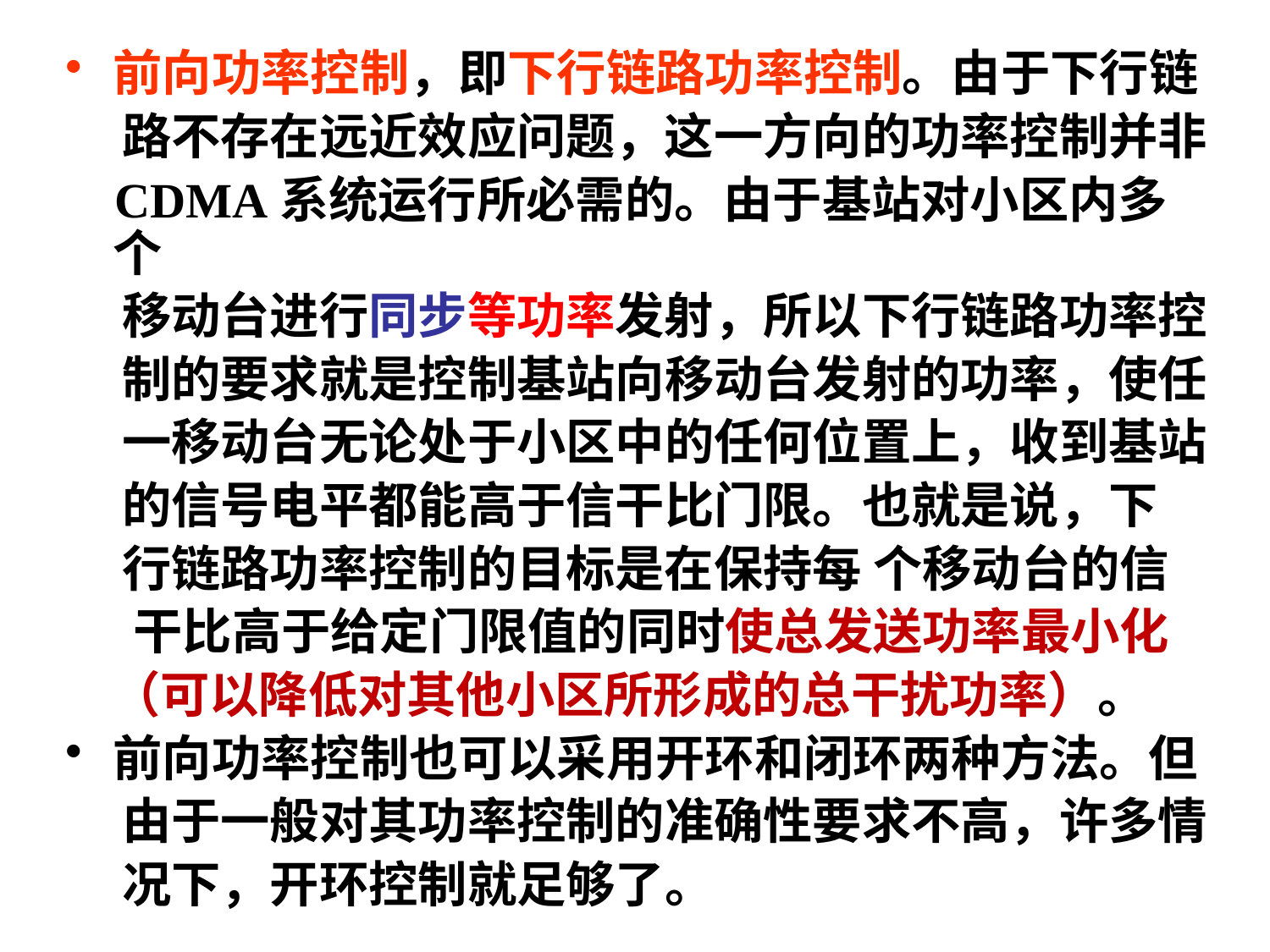

前向功率控制，即下行链路功率控制。由于下行链
    路不存在远近效应问题，这一方向的功率控制并非
    CDMA系统运行所必需的。由于基站对小区内多个
    移动台进行同步等功率发射，所以下行链路功率控
    制的要求就是控制基站向移动台发射的功率，使任
    一移动台无论处于小区中的任何位置上，收到基站
    的信号电平都能高于信干比门限。也就是说，下
    行链路功率控制的目标是在保持每 个移动台的信
     干比高于给定门限值的同时使总发送功率最小化
   （可以降低对其他小区所形成的总干扰功率）。
前向功率控制也可以采用开环和闭环两种方法。但
    由于一般对其功率控制的准确性要求不高，许多情
    况下，开环控制就足够了。